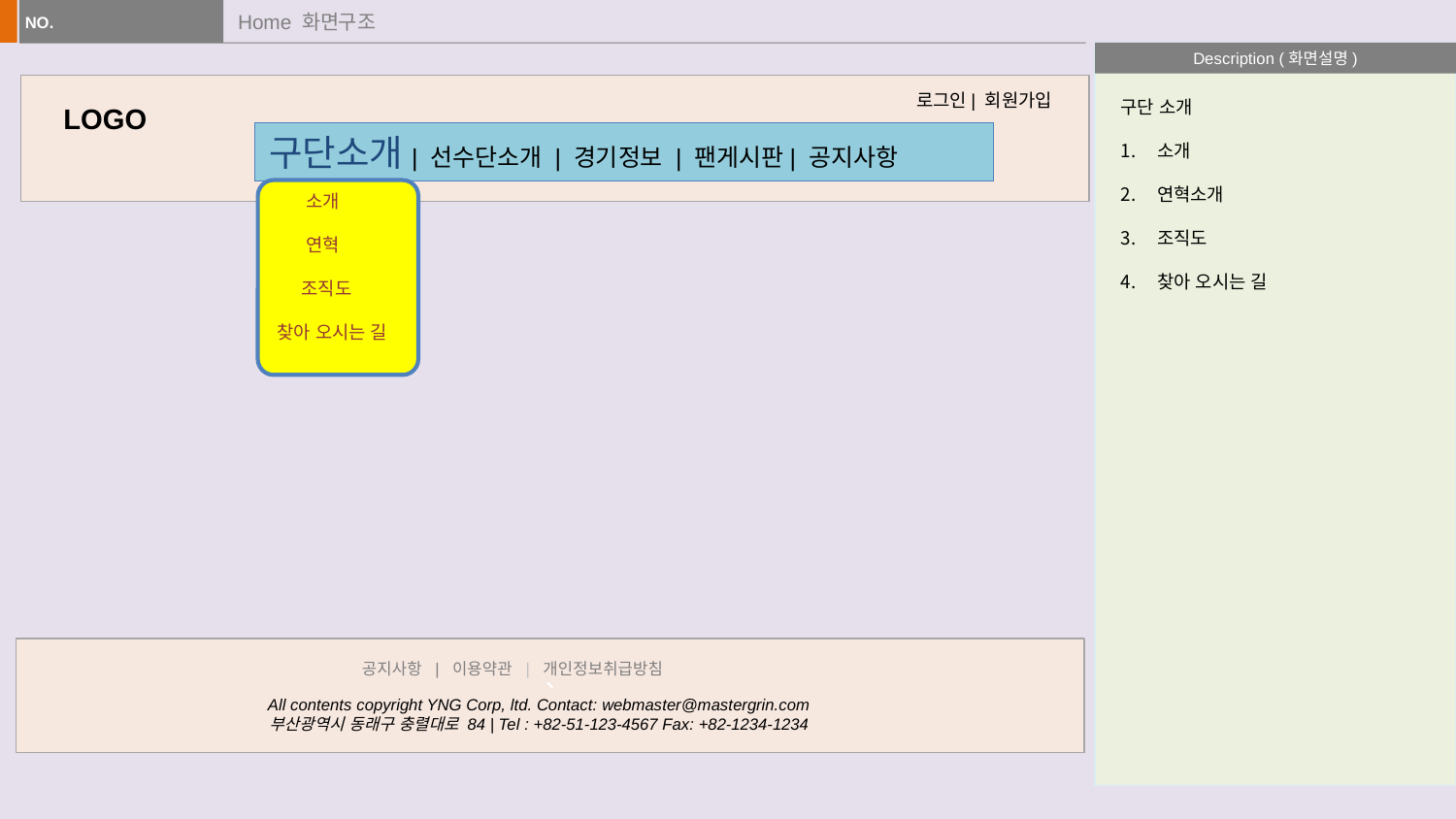

# Home 화면구조

로그인| 회원가입
구단 소개

소개

연혁소개

조직도

찾아 오시는 길
LOGO
구단소개| 선수단소개 | 경기정보 | 팬게시판| 공지사항

     소개

     연혁

    조직도

찾아 오시는 길

`
공지사항  |  이용약관  |  개인정보취급방침
All contents copyright YNG Corp, ltd. Contact: webmaster@mastergrin.com
부산광역시 동래구 충렬대로 84 | Tel : +82-51-123-4567 Fax: +82-1234-1234